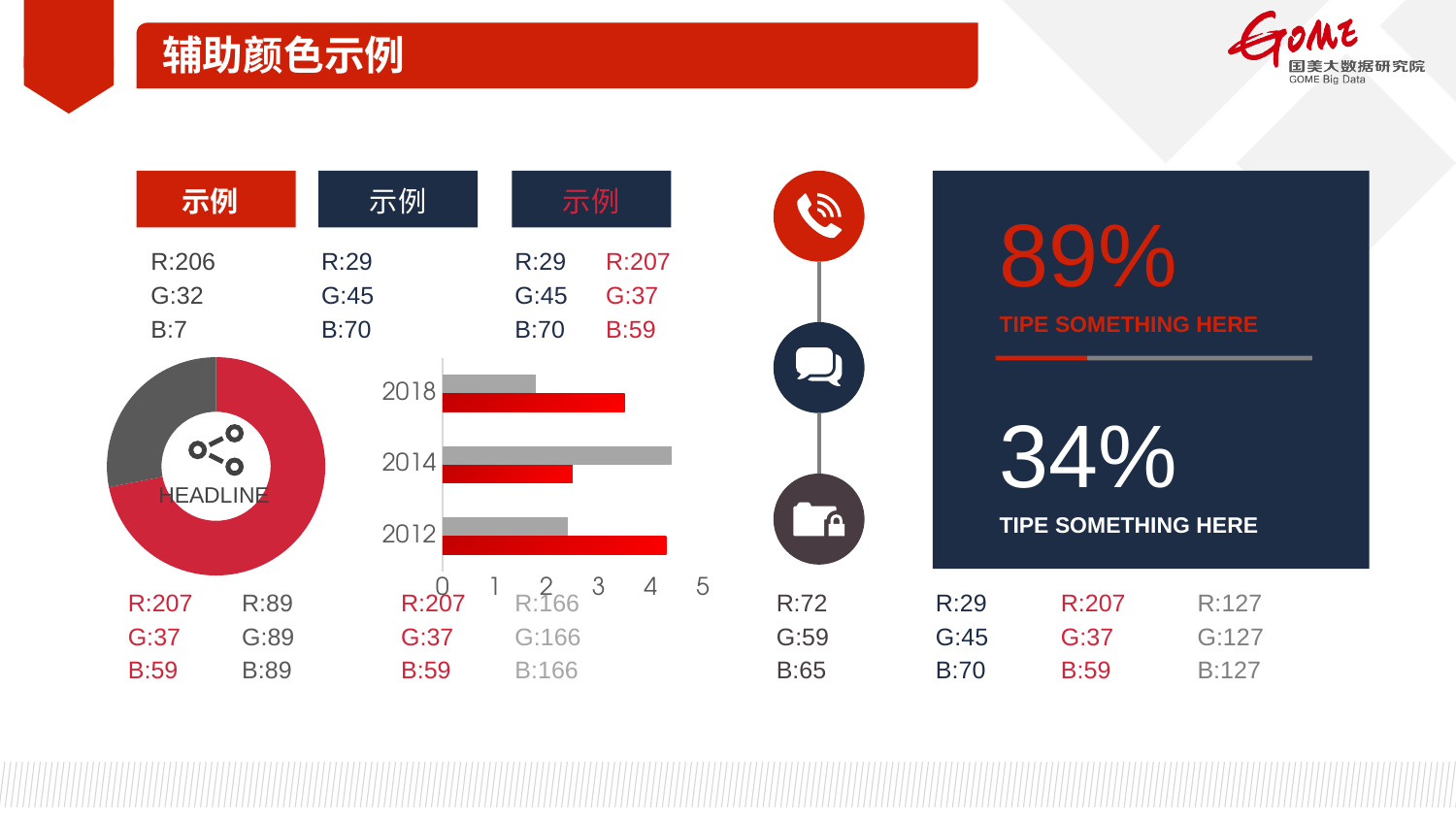

# 辅助颜色示例

R:206
G:32
B:7

示例
示例
示例
89%

R:29
G:45
B:70
R:29
G:45
B:70
R:207
G:37
B:59
TIPE SOMETHING HERE

### Chart

| Category | 销售额 |
|---|---|
| 第一季度 | 8.2 |
| 第二季度 | 3.2 |

HEADLINE

### Chart

| Category | A | B |
|---|---|---|
| 2012 | 4.3 | 2.4 |
| 2014 | 2.5 | 4.4 |
| 2018 | 3.5 | 1.8 |

34%

TIPE SOMETHING HERE
R:207
G:37
B:59
R:89
G:89
B:89
R:207
G:37
B:59
R:166
G:166
B:166
R:72
G:59
B:65
R:29
G:45
B:70
R:207
G:37
B:59
R:127
G:127
B:127